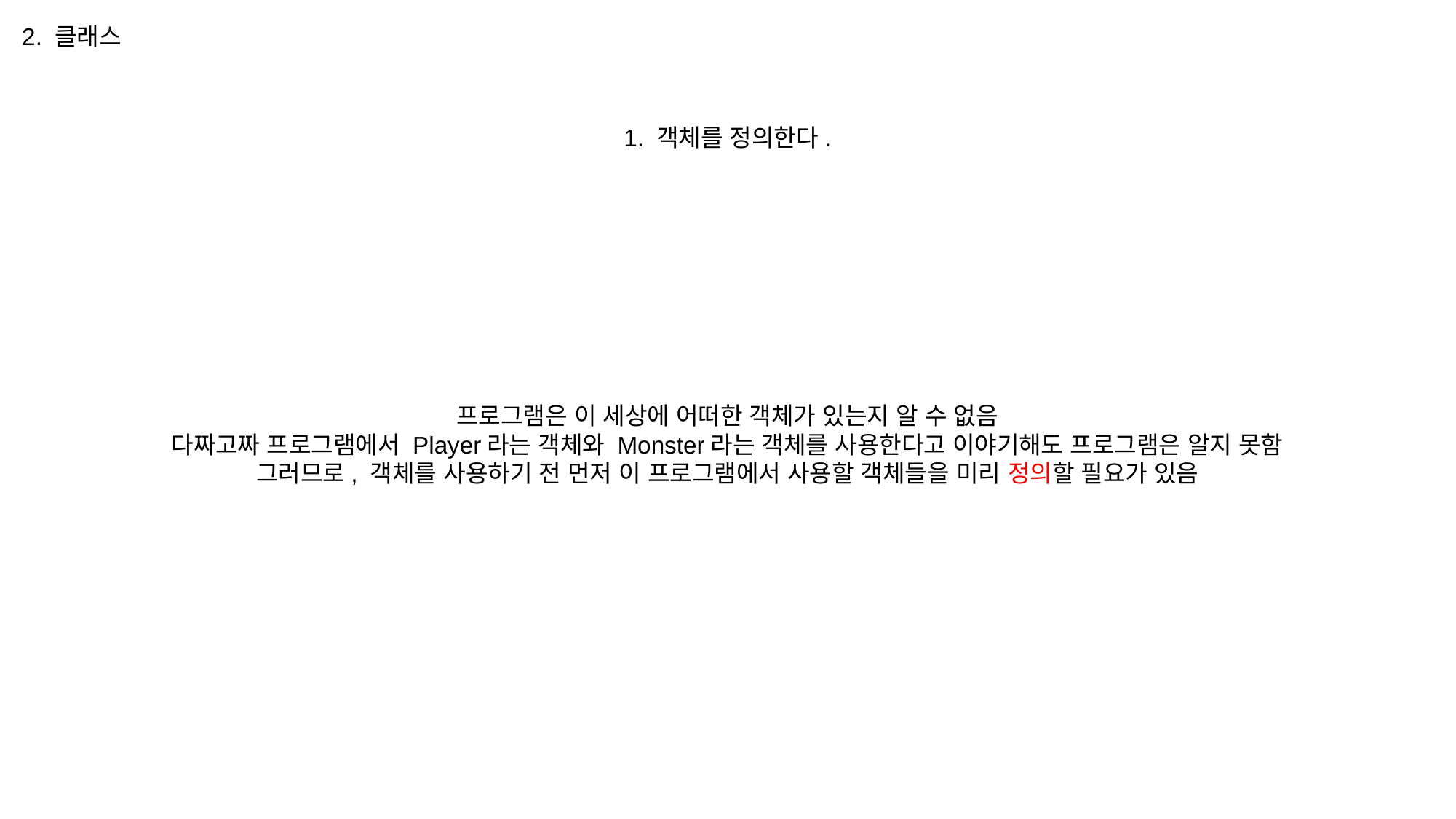

2. 클래스
1. 객체를 정의한다.
프로그램은 이 세상에 어떠한 객체가 있는지 알 수 없음
다짜고짜 프로그램에서 Player라는 객체와 Monster라는 객체를 사용한다고 이야기해도 프로그램은 알지 못함
그러므로, 객체를 사용하기 전 먼저 이 프로그램에서 사용할 객체들을 미리 정의할 필요가 있음